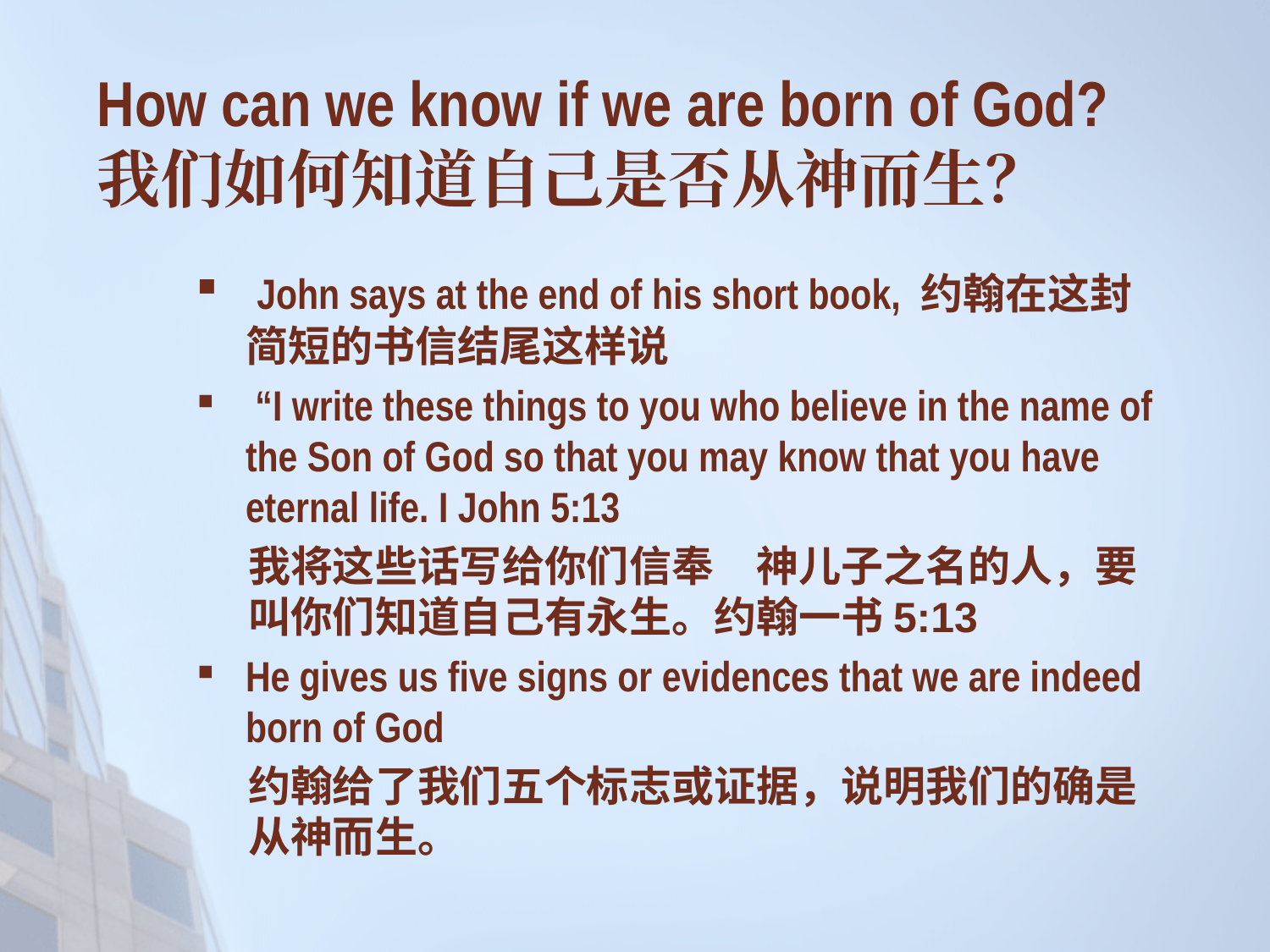

# How can we know if we are born of God? 我们如何知道自己是否从神而生？
 John says at the end of his short book, 约翰在这封简短的书信结尾这样说
 “I write these things to you who believe in the name of the Son of God so that you may know that you have eternal life. I John 5:13
我将这些话写给你们信奉　神儿子之名的人，要叫你们知道自己有永生。约翰一书5:13
He gives us five signs or evidences that we are indeed born of God
约翰给了我们五个标志或证据，说明我们的确是从神而生。